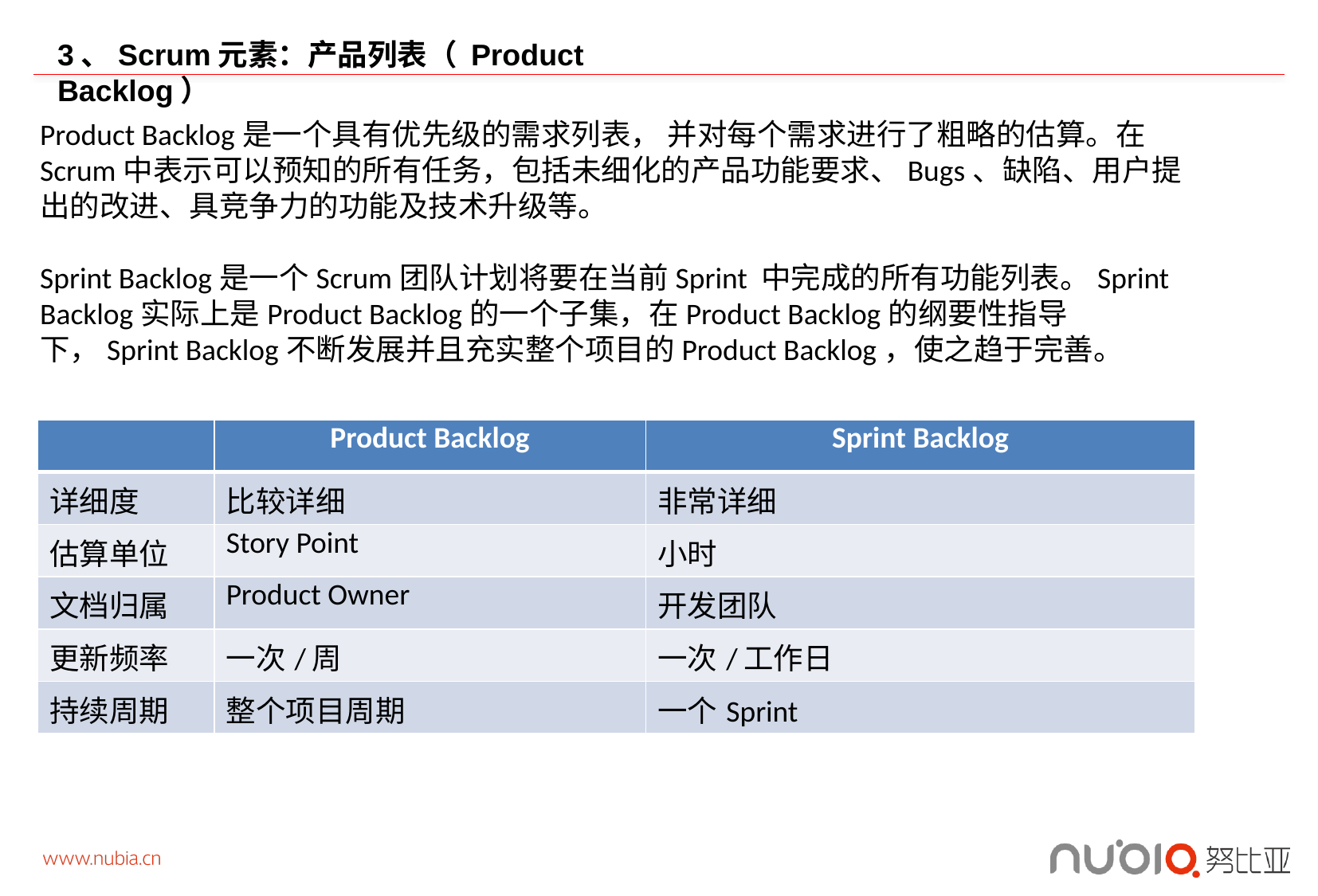

# 3、Scrum元素：产品列表（ Product Backlog）
Product Backlog是一个具有优先级的需求列表， 并对每个需求进行了粗略的估算。在Scrum中表示可以预知的所有任务，包括未细化的产品功能要求、Bugs、缺陷、用户提出的改进、具竞争力的功能及技术升级等。

Sprint Backlog是一个Scrum团队计划将要在当前Sprint 中完成的所有功能列表。Sprint Backlog实际上是Product Backlog的一个子集，在Product Backlog的纲要性指导下，Sprint Backlog不断发展并且充实整个项目的Product Backlog，使之趋于完善。
|  | Product Backlog | Sprint Backlog |
| --- | --- | --- |
| 详细度 | 比较详细 | 非常详细 |
| 估算单位 | Story Point | 小时 |
| 文档归属 | Product Owner | 开发团队 |
| 更新频率 | 一次/周 | 一次/工作日 |
| 持续周期 | 整个项目周期 | 一个Sprint |